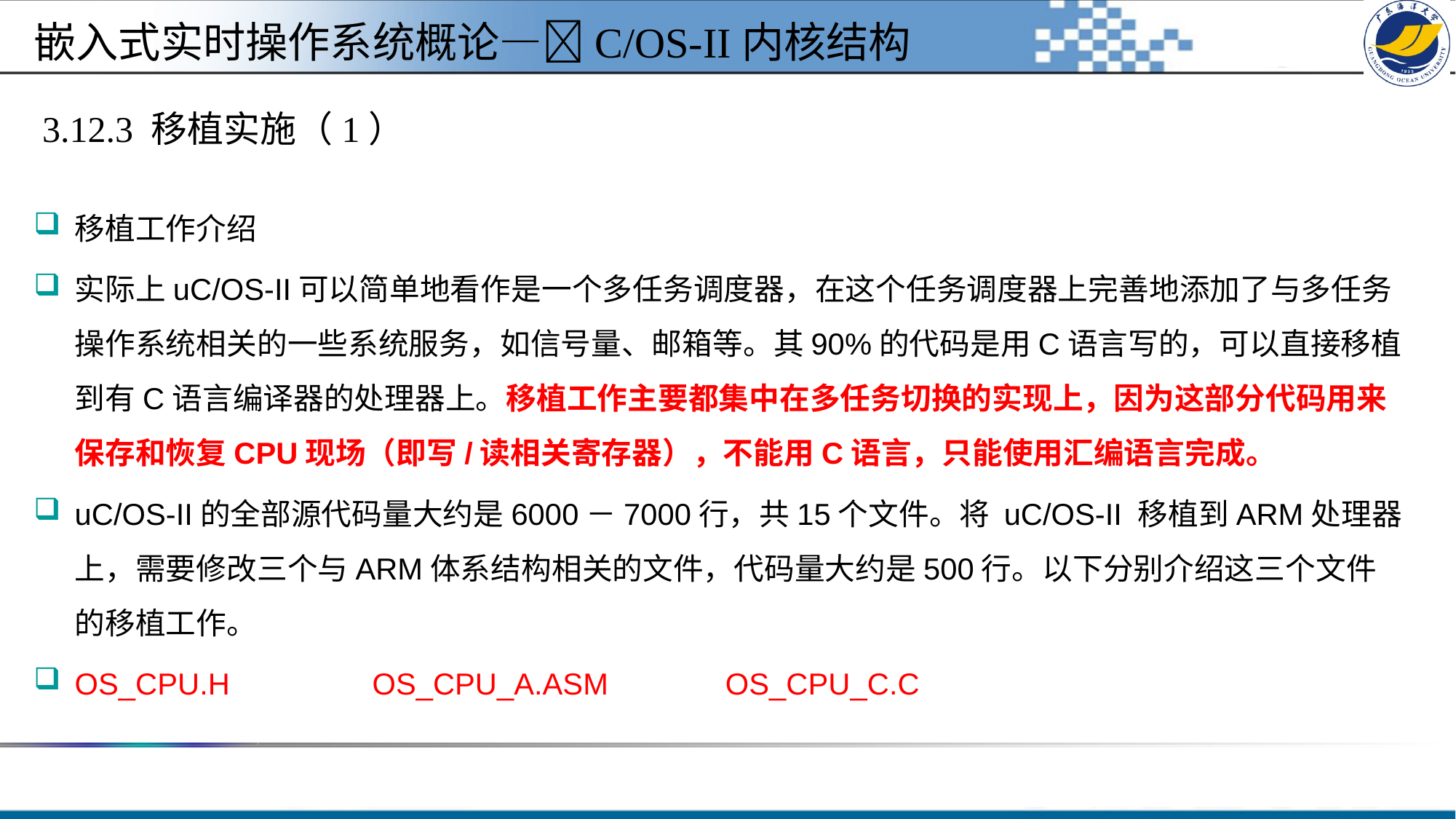

嵌入式实时操作系统概论—μC/OS-II内核结构
# 3.12.3 移植实施（1）
移植工作介绍
实际上uC/OS-II可以简单地看作是一个多任务调度器，在这个任务调度器上完善地添加了与多任务操作系统相关的一些系统服务，如信号量、邮箱等。其90%的代码是用C语言写的，可以直接移植到有C语言编译器的处理器上。移植工作主要都集中在多任务切换的实现上，因为这部分代码用来保存和恢复CPU现场（即写/读相关寄存器），不能用C语言，只能使用汇编语言完成。
uC/OS-II的全部源代码量大约是6000－7000行，共15个文件。将 uC/OS-II 移植到ARM处理器上，需要修改三个与ARM体系结构相关的文件，代码量大约是500行。以下分别介绍这三个文件的移植工作。
OS_CPU.H                 OS_CPU_A.ASM              OS_CPU_C.C
107